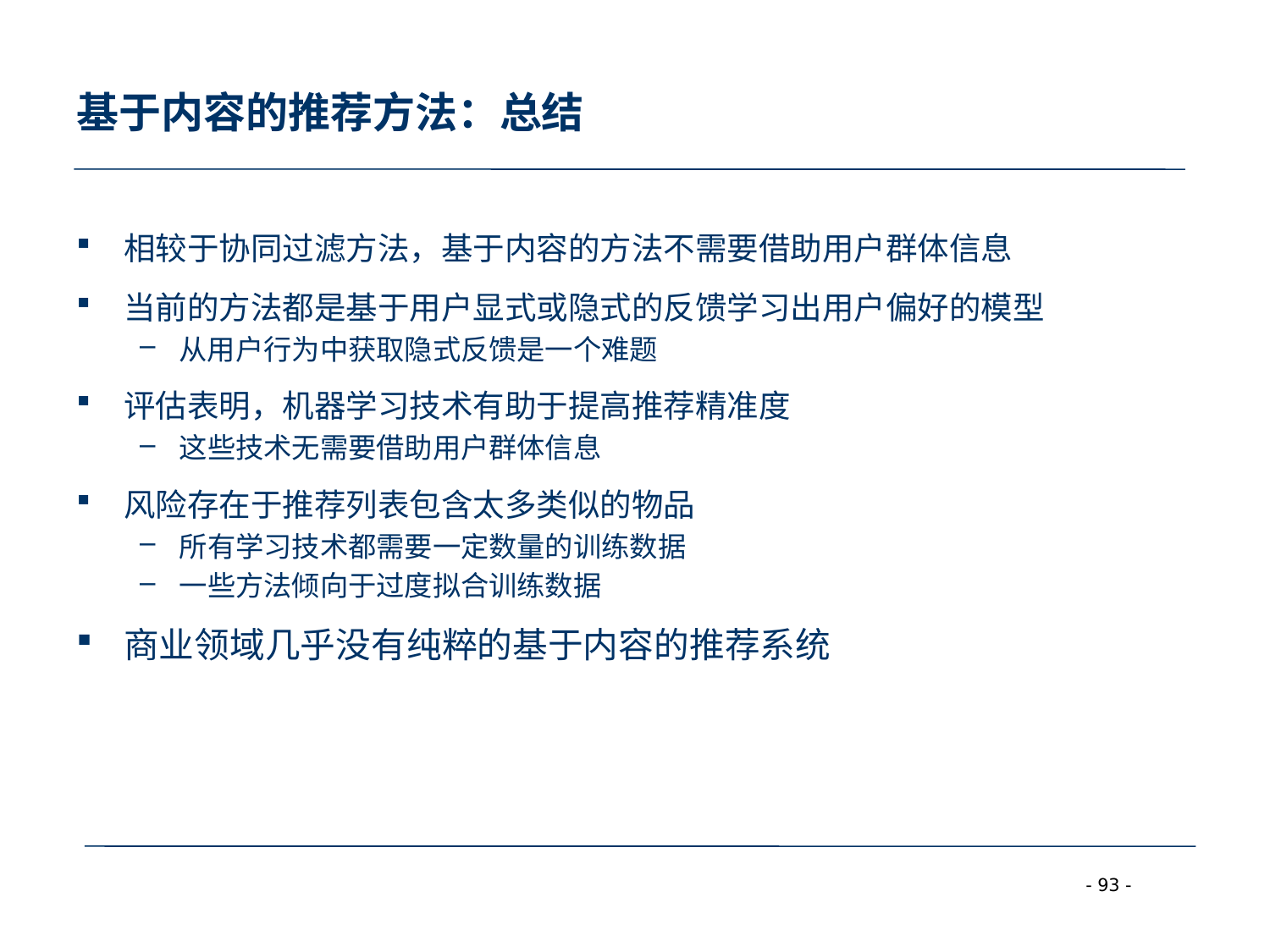

# 基于内容的推荐方法：总结
相较于协同过滤方法，基于内容的方法不需要借助用户群体信息
当前的方法都是基于用户显式或隐式的反馈学习出用户偏好的模型
从用户行为中获取隐式反馈是一个难题
评估表明，机器学习技术有助于提高推荐精准度
这些技术无需要借助用户群体信息
风险存在于推荐列表包含太多类似的物品
所有学习技术都需要一定数量的训练数据
一些方法倾向于过度拟合训练数据
商业领域几乎没有纯粹的基于内容的推荐系统